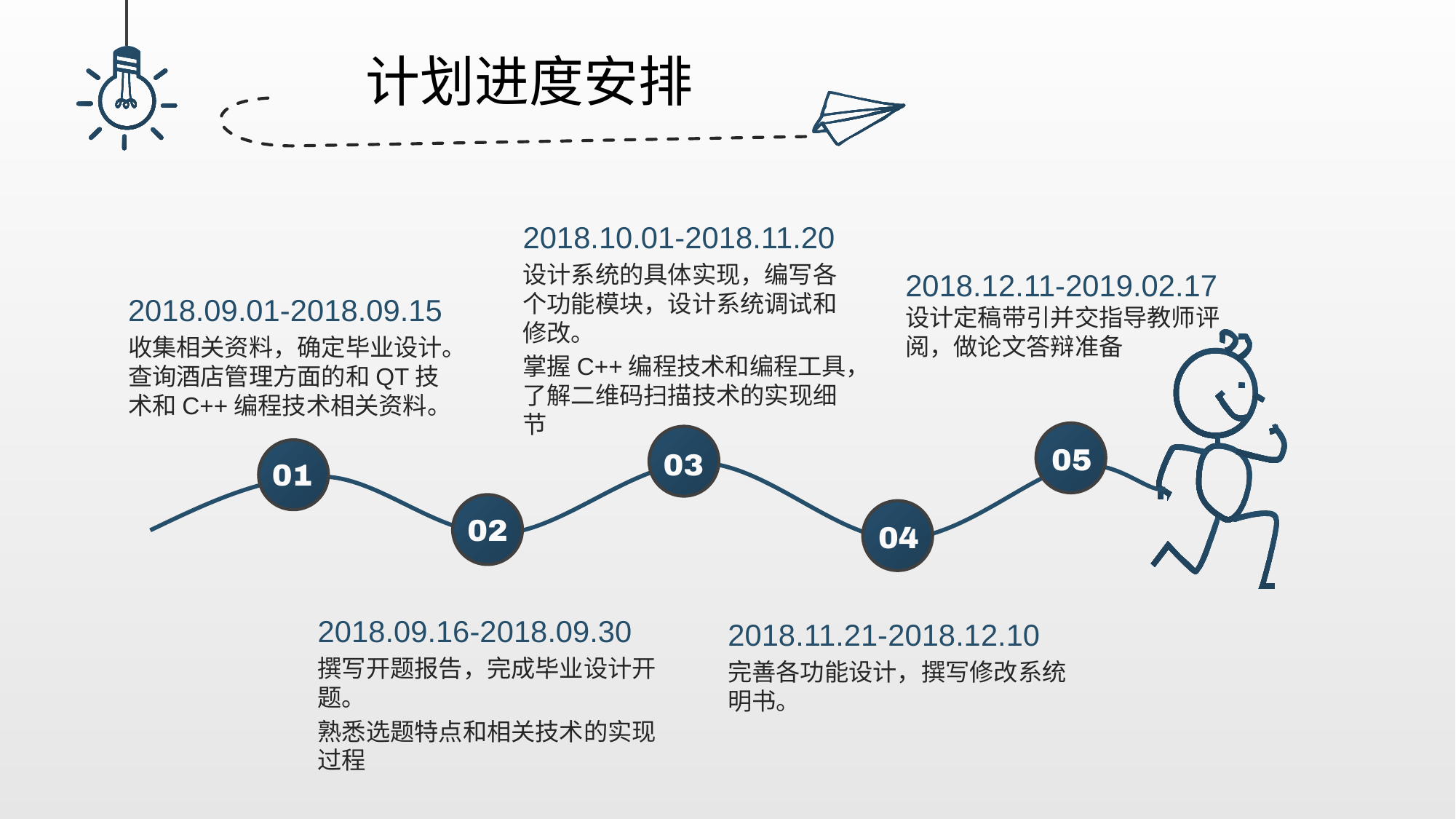

计划进度安排

2018.10.01-2018.11.20
设计系统的具体实现，编写各个功能模块，设计系统调试和修改。
掌握C++编程技术和编程工具，了解二维码扫描技术的实现细节
2018.12.11-2019.02.17
设计定稿带引并交指导教师评阅，做论文答辩准备
2018.09.01-2018.09.15
收集相关资料，确定毕业设计。查询酒店管理方面的和QT技术和C++编程技术相关资料。

05

03

01

02

04
2018.09.16-2018.09.30
撰写开题报告，完成毕业设计开题。
熟悉选题特点和相关技术的实现过程
2018.11.21-2018.12.10
完善各功能设计，撰写修改系统明书。